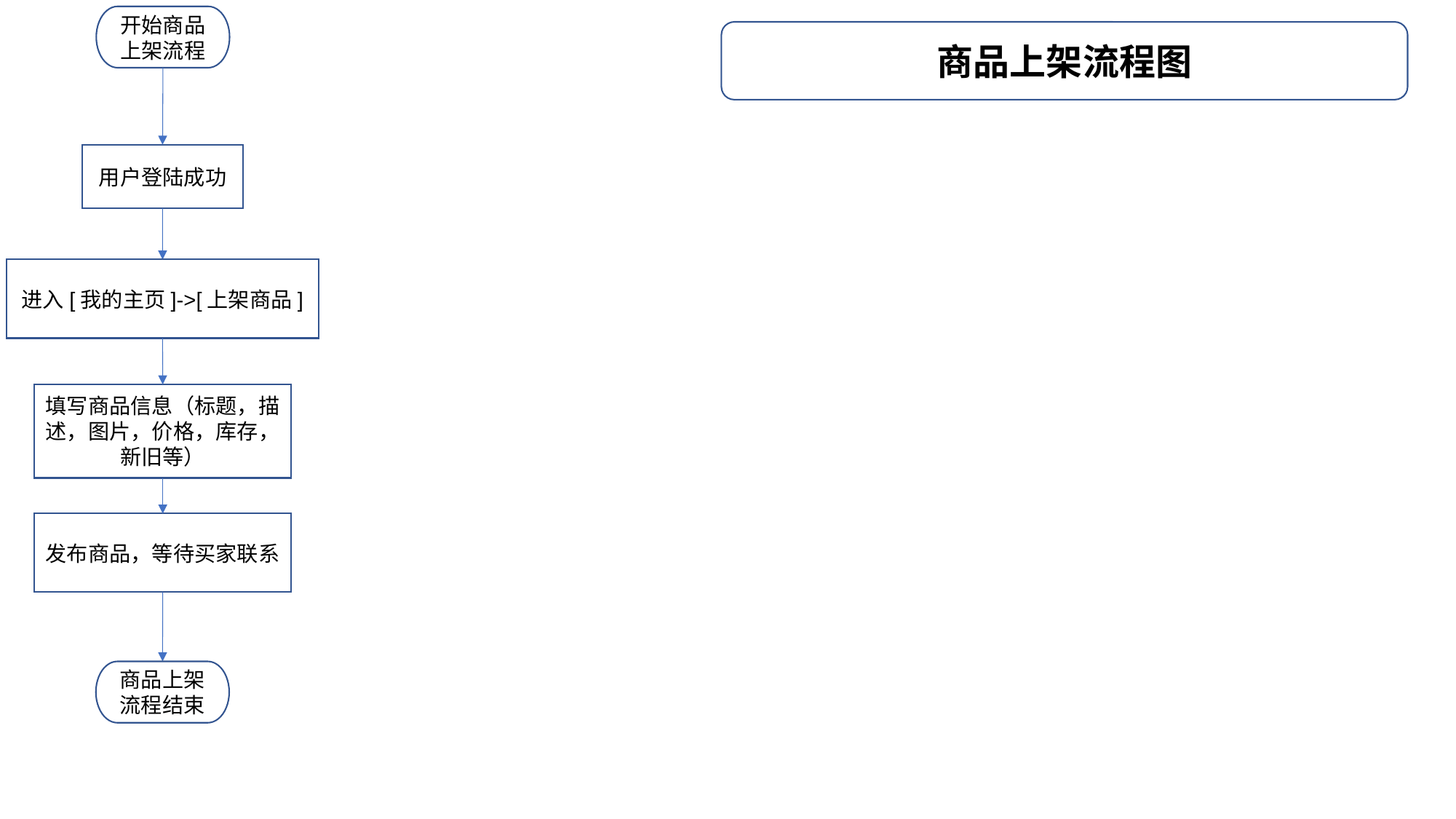

开始商品上架流程
商品上架流程图
用户登陆成功
进入[我的主页]->[上架商品]
填写商品信息（标题，描述，图片，价格，库存，新旧等）
发布商品，等待买家联系
商品上架流程结束